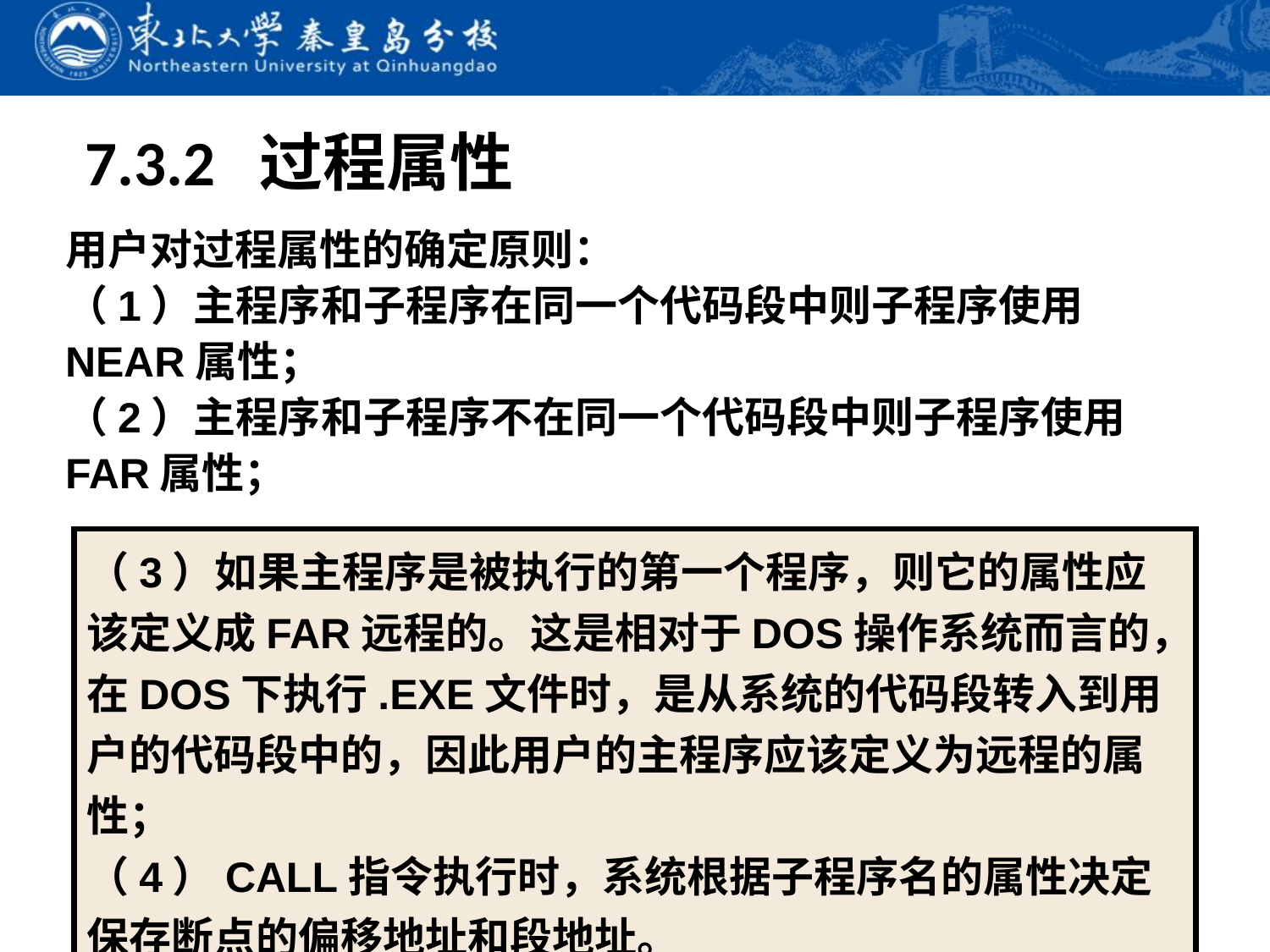

# 7.3.2  过程属性
用户对过程属性的确定原则：
（1）主程序和子程序在同一个代码段中则子程序使用NEAR属性；
（2）主程序和子程序不在同一个代码段中则子程序使用FAR属性；
（3）如果主程序是被执行的第一个程序，则它的属性应该定义成FAR远程的。这是相对于DOS操作系统而言的，在DOS下执行.EXE文件时，是从系统的代码段转入到用户的代码段中的，因此用户的主程序应该定义为远程的属性；
（4）CALL指令执行时，系统根据子程序名的属性决定保存断点的偏移地址和段地址。